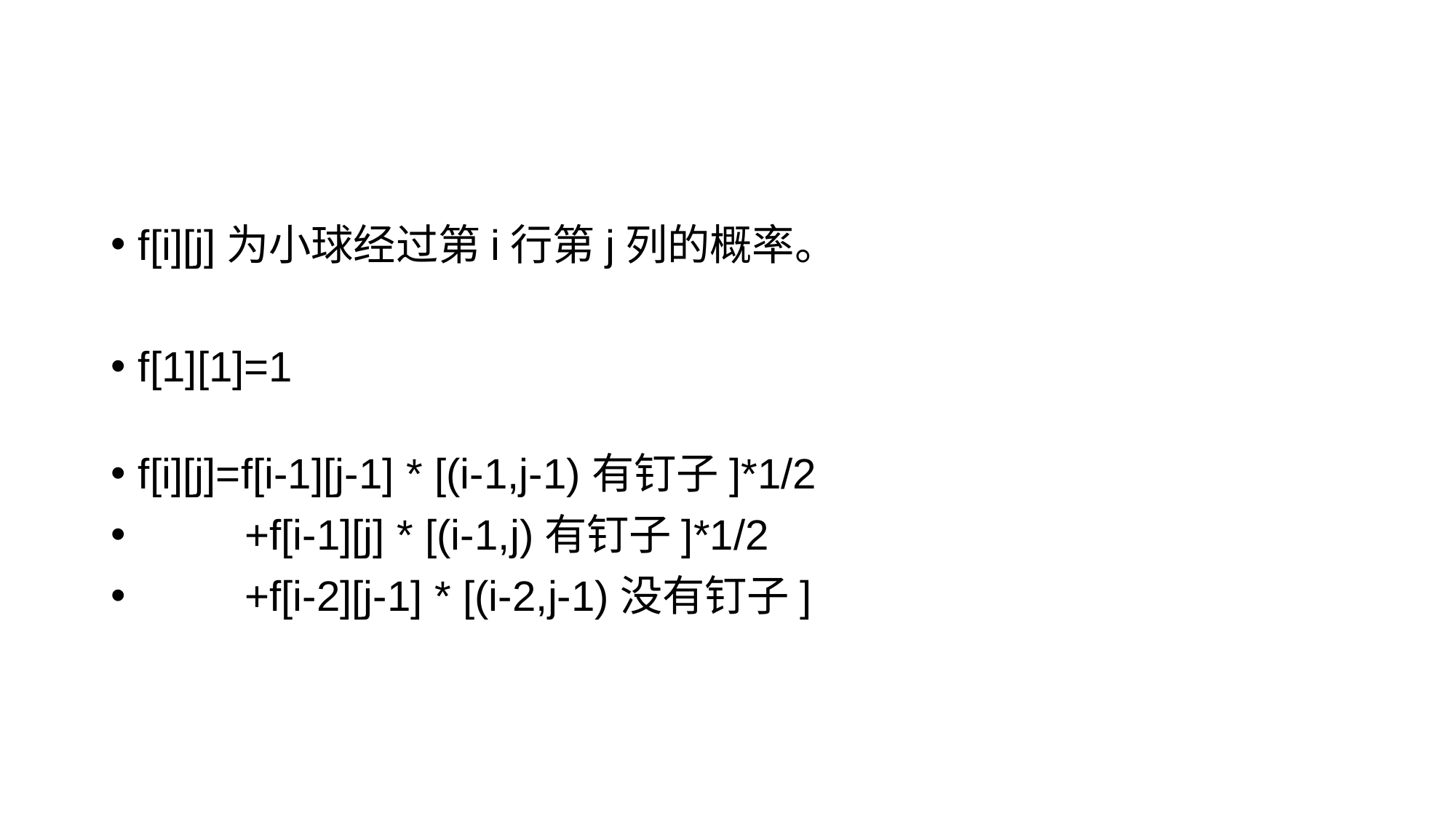

#
f[i][j]为小球经过第i行第j列的概率。

f[1][1]=1
f[i][j]=f[i-1][j-1] * [(i-1,j-1)有钉子]*1/2
         +f[i-1][j] * [(i-1,j)有钉子]*1/2
         +f[i-2][j-1] * [(i-2,j-1)没有钉子]